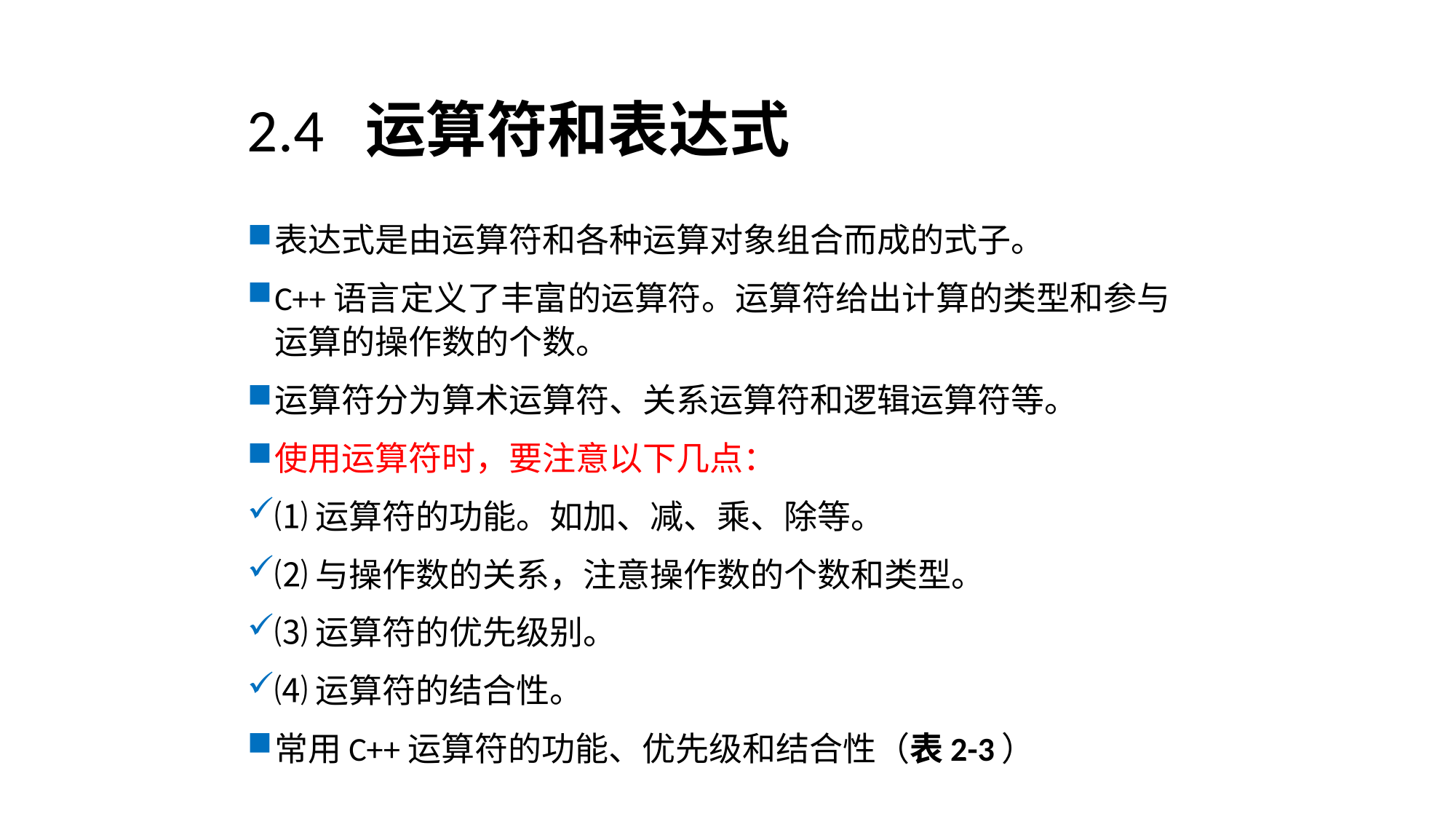

# 2.4  运算符和表达式
表达式是由运算符和各种运算对象组合而成的式子。
C++语言定义了丰富的运算符。运算符给出计算的类型和参与运算的操作数的个数。
运算符分为算术运算符、关系运算符和逻辑运算符等。
使用运算符时，要注意以下几点：
⑴运算符的功能。如加、减、乘、除等。
⑵与操作数的关系，注意操作数的个数和类型。
⑶运算符的优先级别。
⑷运算符的结合性。
常用C++运算符的功能、优先级和结合性（表2-3）